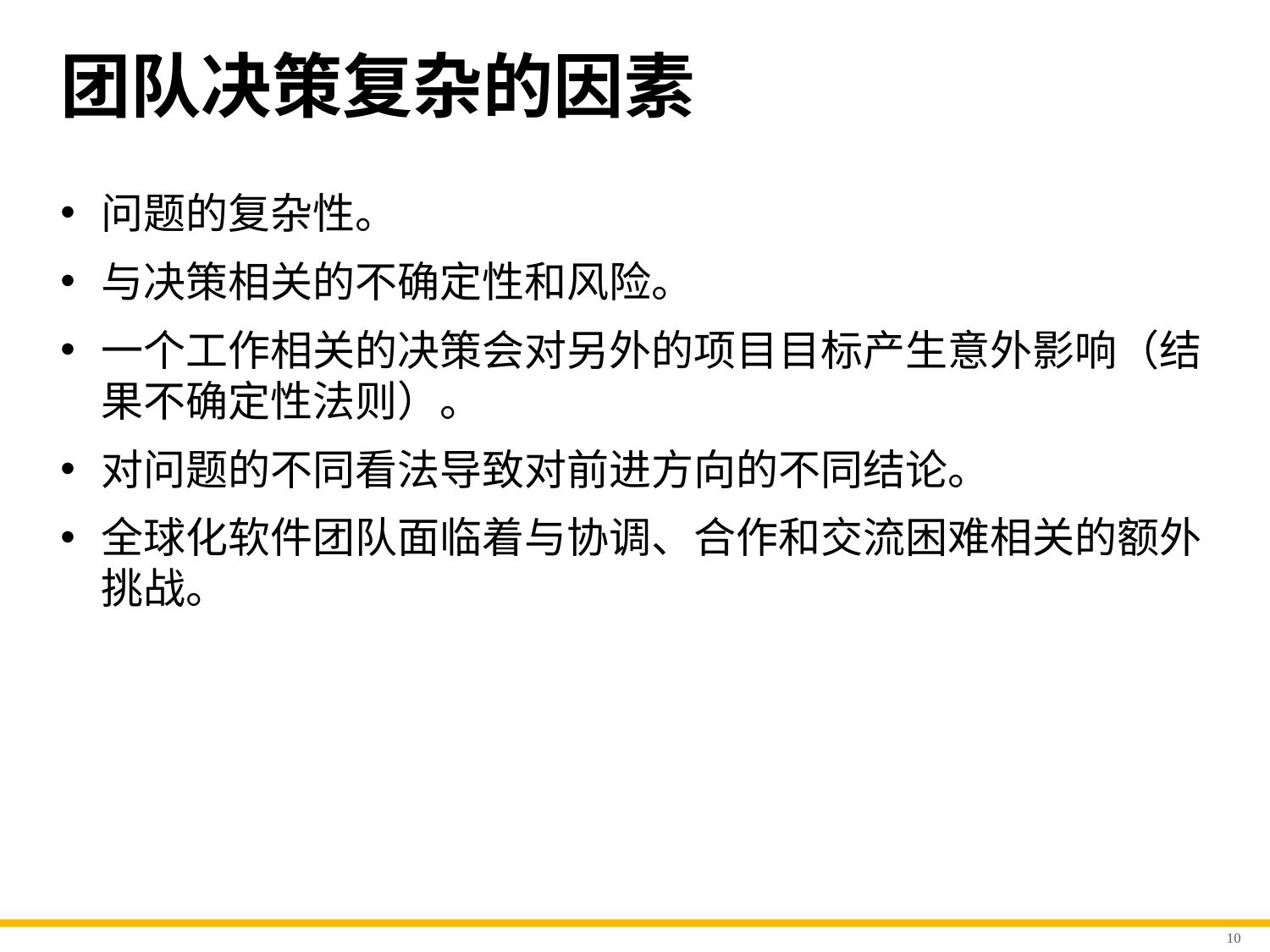

# 团队决策复杂的因素
问题的复杂性。
与决策相关的不确定性和风险。
一个工作相关的决策会对另外的项目目标产生意外影响（结果不确定性法则）。
对问题的不同看法导致对前进方向的不同结论。
全球化软件团队面临着与协调、合作和交流困难相关的额外挑战。
10